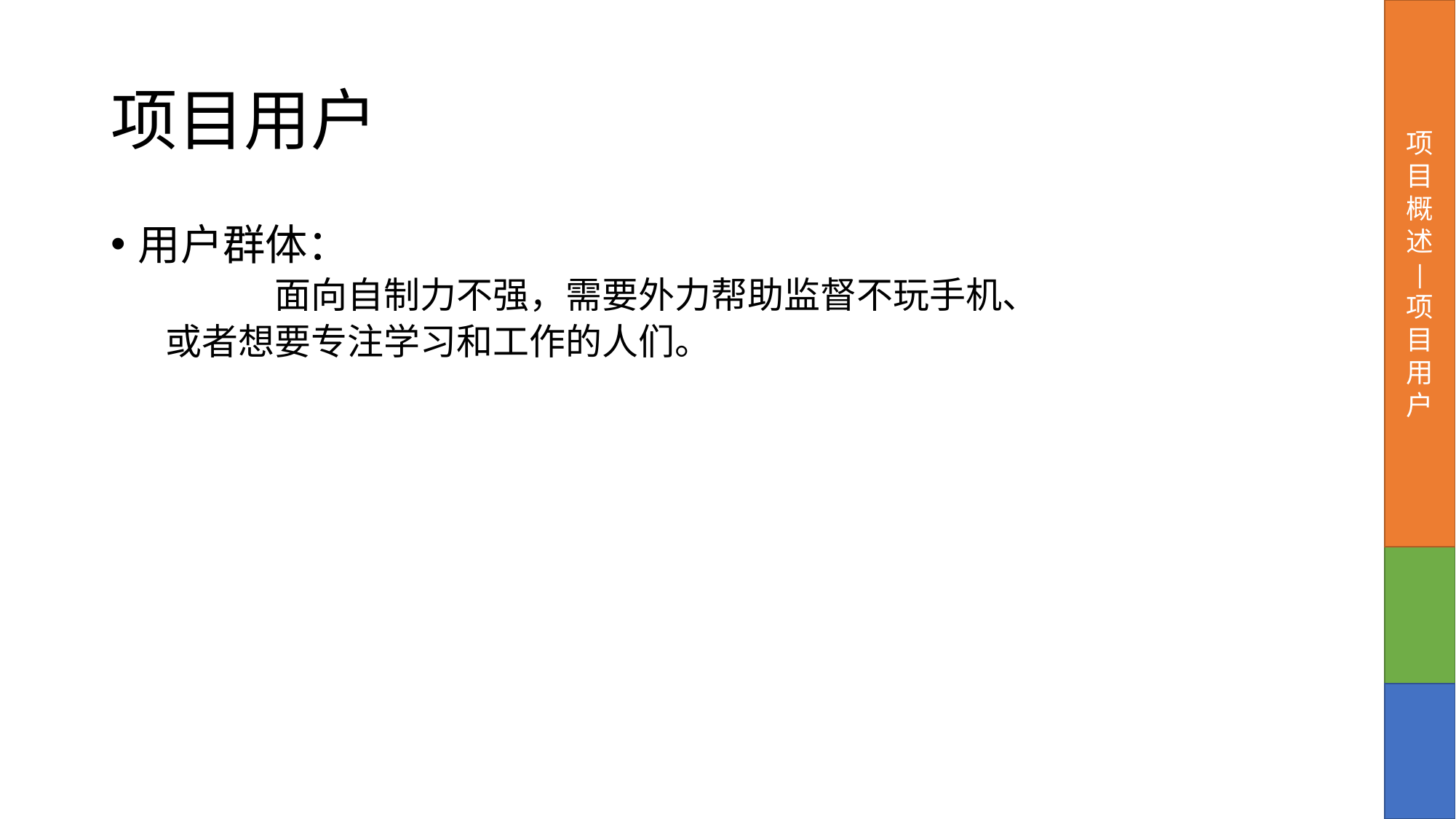

项目概述
|
项目用户
# 项目用户
用户群体：
	面向自制力不强，需要外力帮助监督不玩手机、
或者想要专注学习和工作的人们。